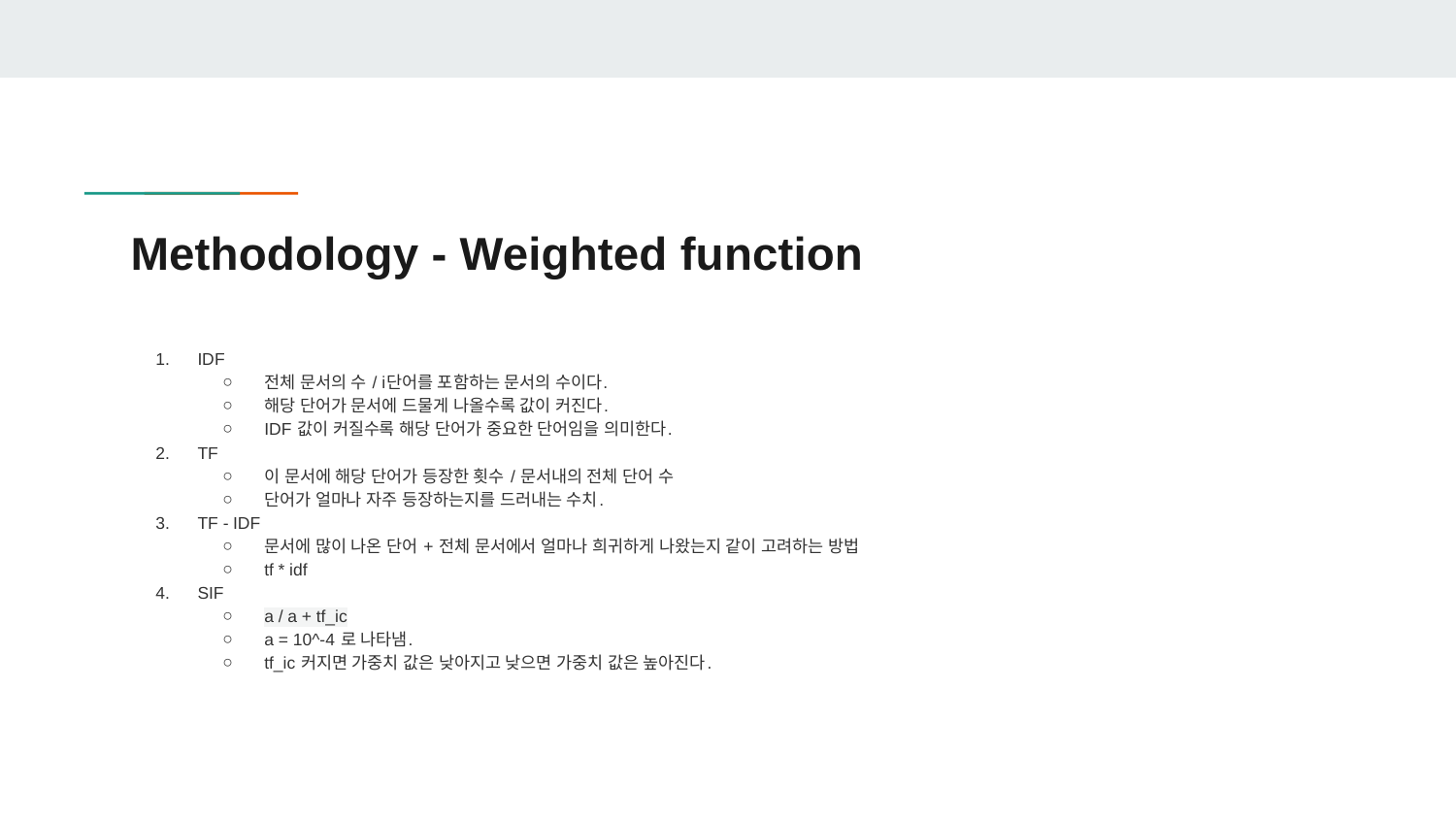

# Methodology - Weighted function
IDF
전체 문서의 수 / i단어를 포함하는 문서의 수이다.
해당 단어가 문서에 드물게 나올수록 값이 커진다.
IDF 값이 커질수록 해당 단어가 중요한 단어임을 의미한다.
TF
이 문서에 해당 단어가 등장한 횟수 / 문서내의 전체 단어 수
단어가 얼마나 자주 등장하는지를 드러내는 수치.
TF - IDF
문서에 많이 나온 단어 + 전체 문서에서 얼마나 희귀하게 나왔는지 같이 고려하는 방법
tf * idf
SIF
a / a + tf_ic
a = 10^-4 로 나타냄.
tf_ic 커지면 가중치 값은 낮아지고 낮으면 가중치 값은 높아진다.